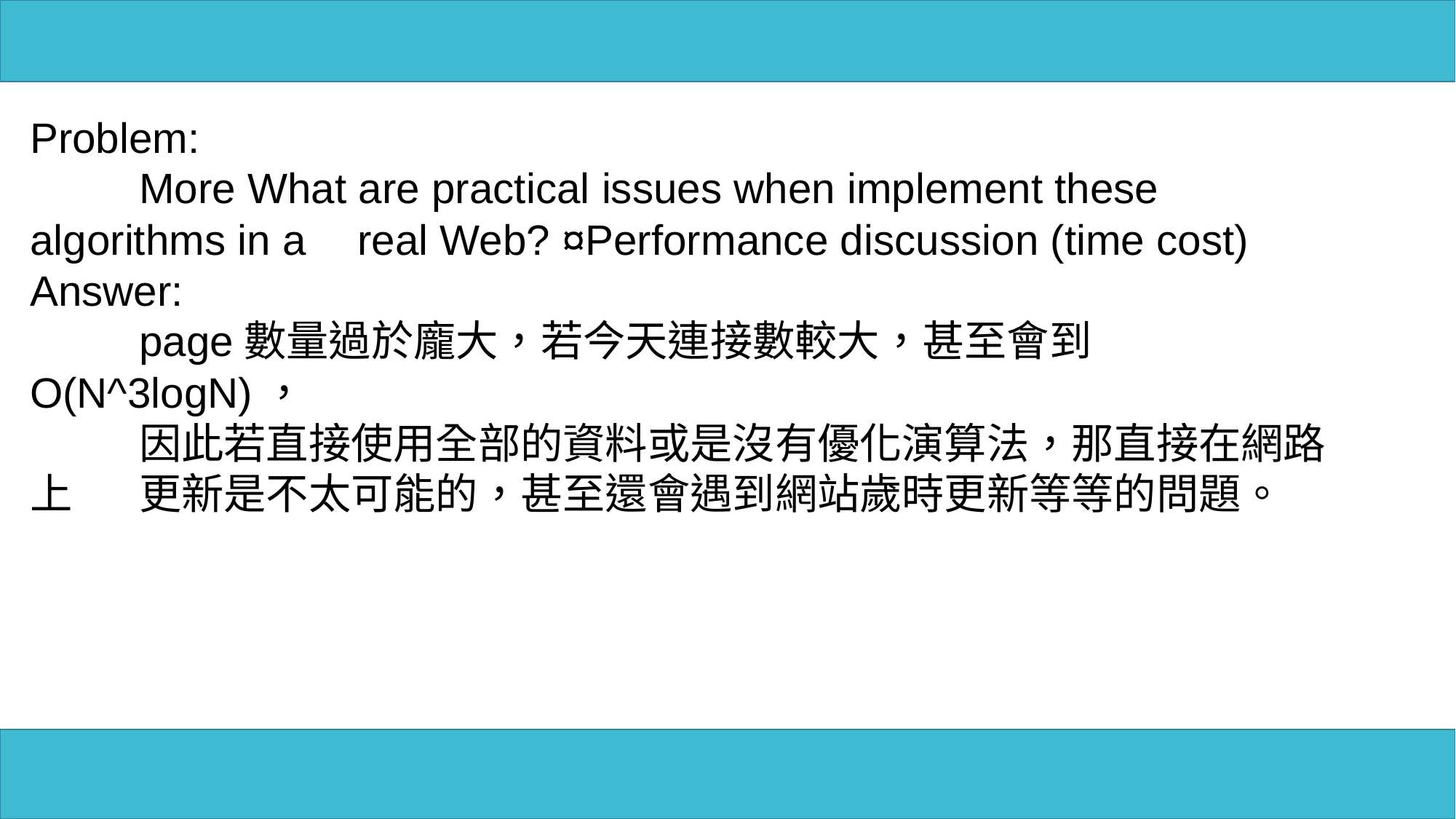

Problem:
	More What are practical issues when implement these algorithms in a 	real Web? ¤Performance discussion (time cost)
Answer:
	page數量過於龐大，若今天連接數較大，甚至會到O(N^3logN)，
	因此若直接使用全部的資料或是沒有優化演算法，那直接在網路上	更新是不太可能的，甚至還會遇到網站歲時更新等等的問題。